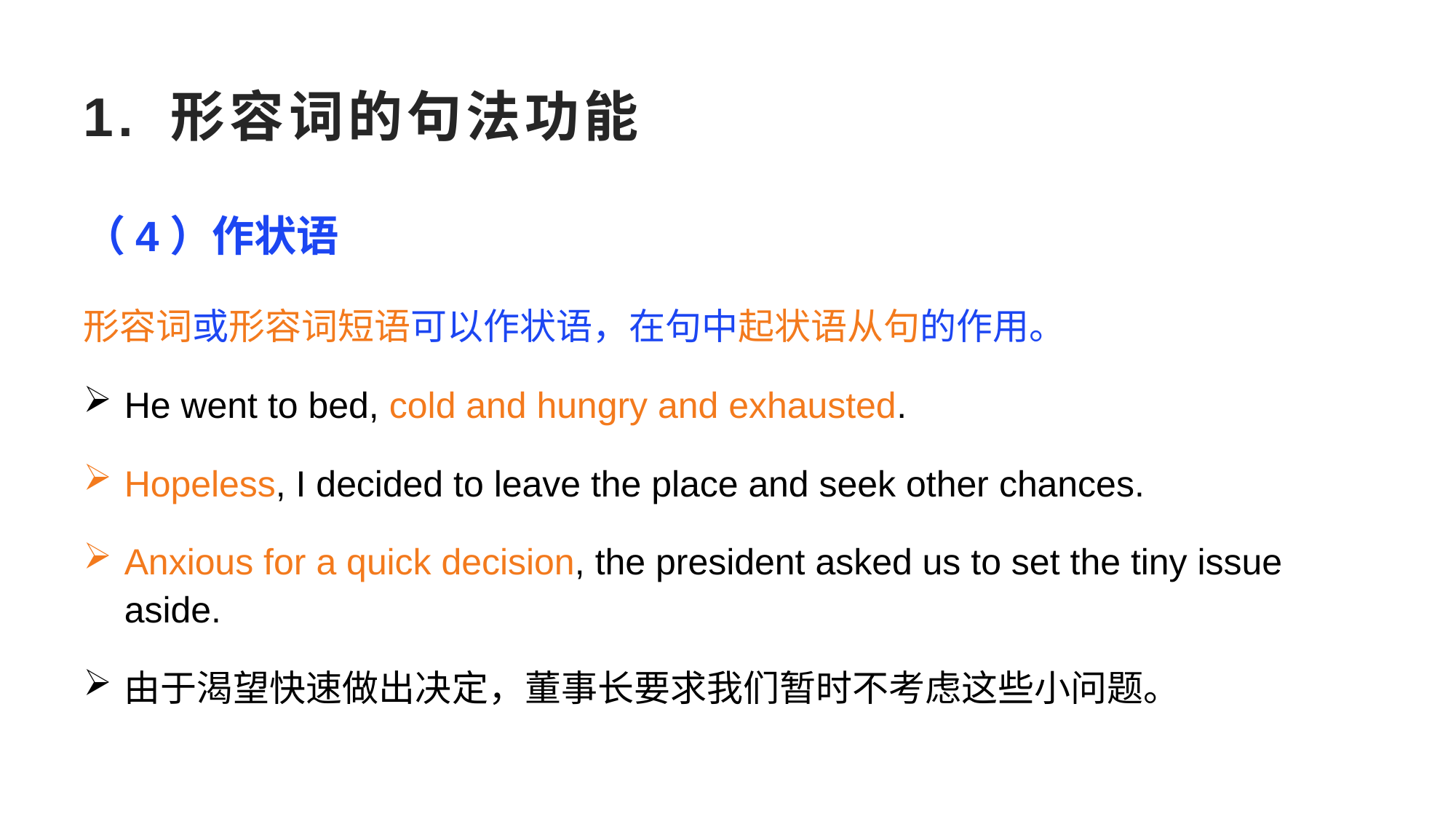

1. 形容词的句法功能
（4）作状语
形容词或形容词短语可以作状语，在句中起状语从句的作用。
He went to bed, cold and hungry and exhausted.
Hopeless, I decided to leave the place and seek other chances.
Anxious for a quick decision, the president asked us to set the tiny issue aside.
由于渴望快速做出决定，董事长要求我们暂时不考虑这些小问题。